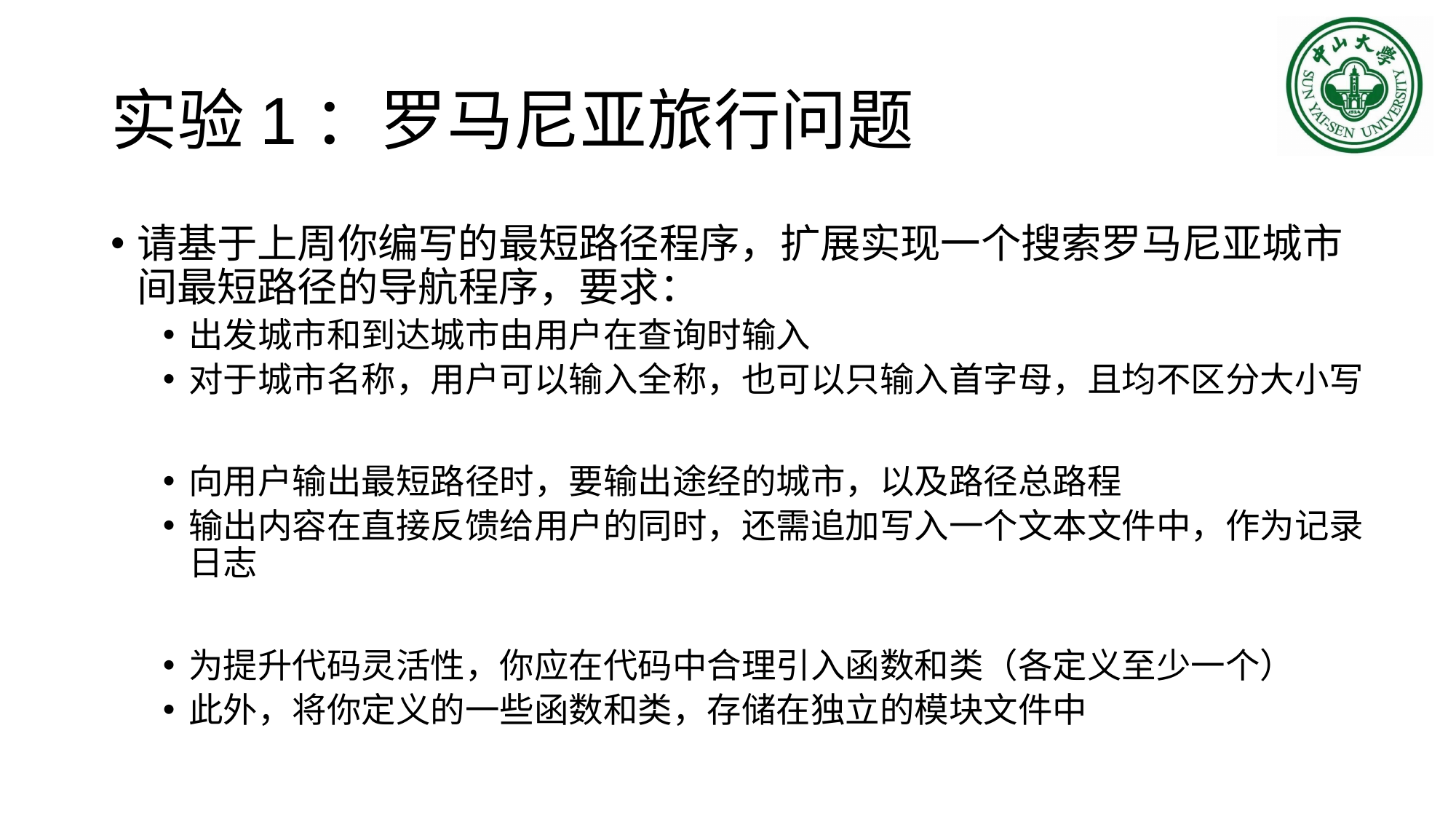

# 实验1：罗马尼亚旅行问题
请基于上周你编写的最短路径程序，扩展实现一个搜索罗马尼亚城市间最短路径的导航程序，要求：
出发城市和到达城市由用户在查询时输入
对于城市名称，用户可以输入全称，也可以只输入首字母，且均不区分大小写

向用户输出最短路径时，要输出途经的城市，以及路径总路程
输出内容在直接反馈给用户的同时，还需追加写入一个文本文件中，作为记录日志

为提升代码灵活性，你应在代码中合理引入函数和类（各定义至少一个）
此外，将你定义的一些函数和类，存储在独立的模块文件中